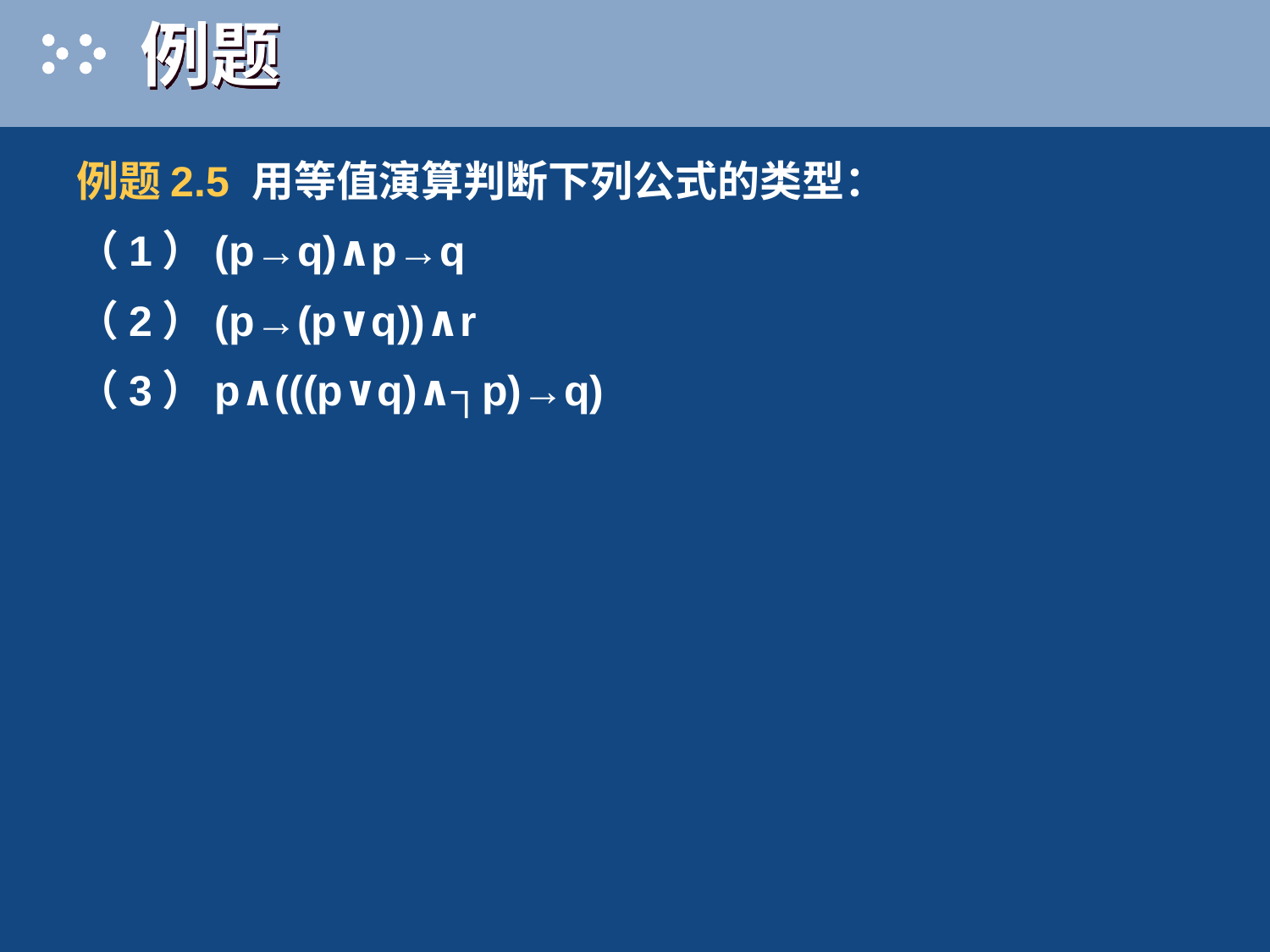

# 例题
例题2.5 用等值演算判断下列公式的类型：
（1）(p→q)∧p→q
（2）(p→(p∨q))∧r
（3）p∧(((p∨q)∧┐p)→q)